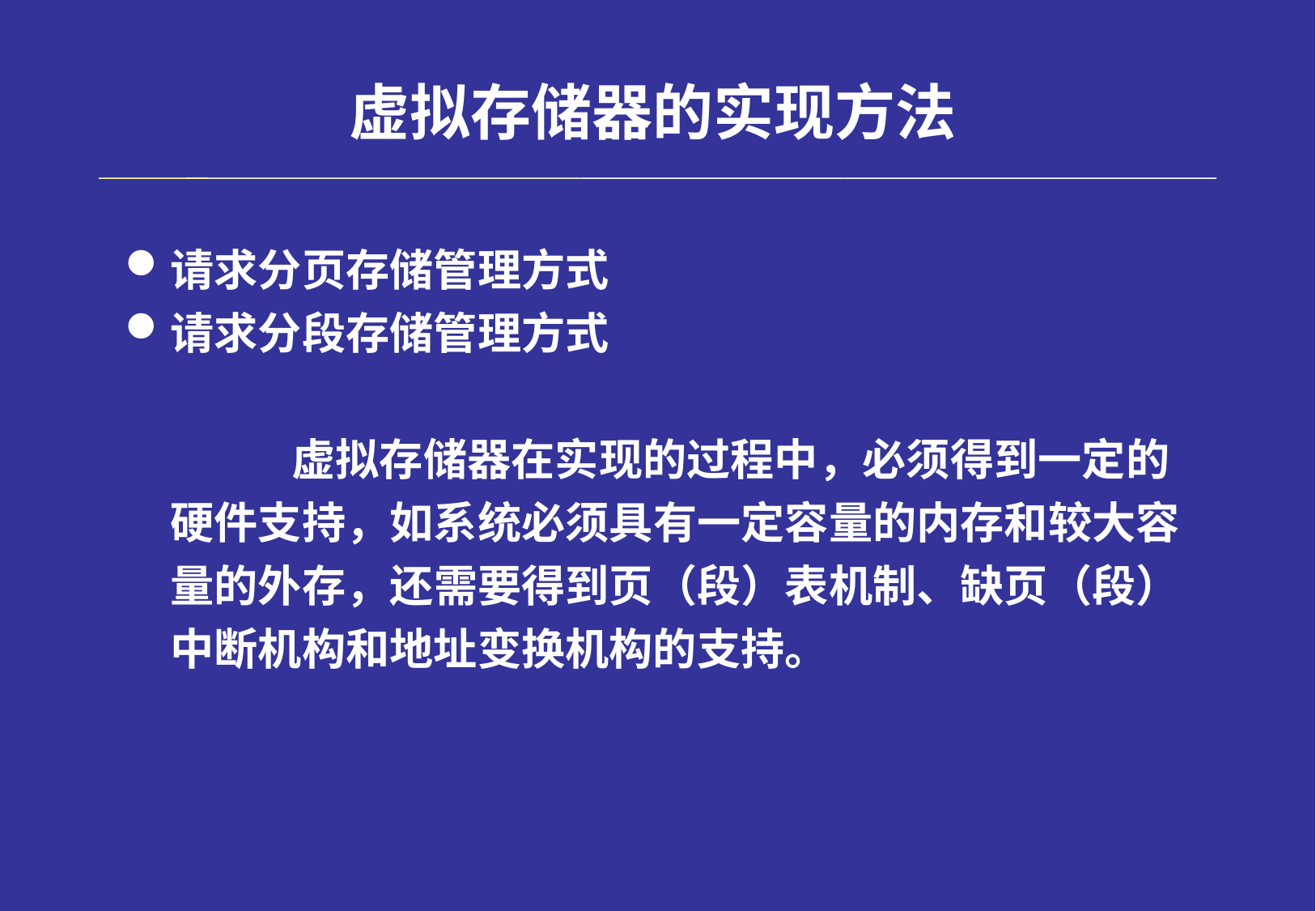

# 虚拟存储器的实现方法
请求分页存储管理方式
请求分段存储管理方式

		虚拟存储器在实现的过程中，必须得到一定的硬件支持，如系统必须具有一定容量的内存和较大容量的外存，还需要得到页（段）表机制、缺页（段）中断机构和地址变换机构的支持。